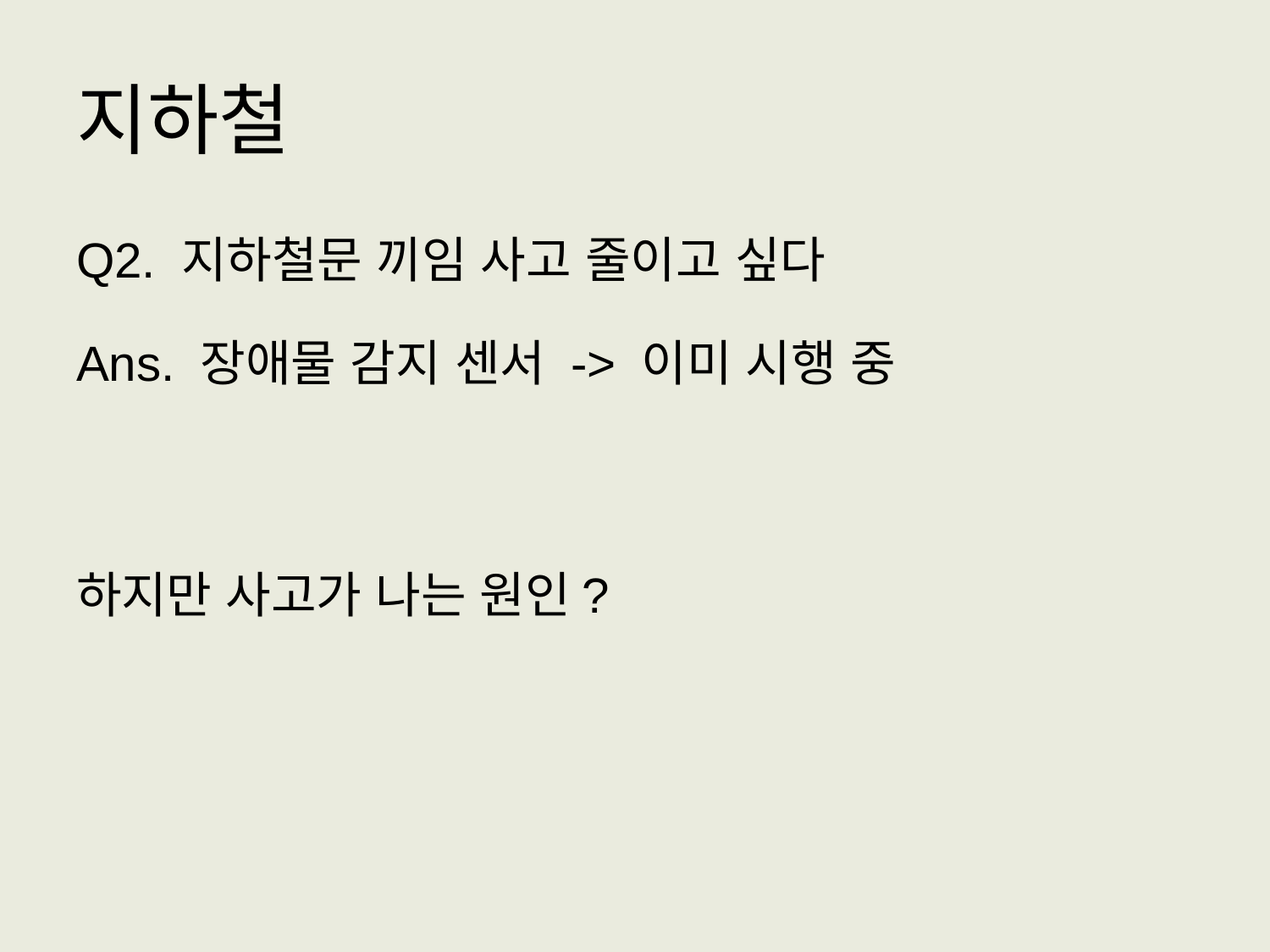

# 지하철
Q2. 지하철문 끼임 사고 줄이고 싶다

Ans. 장애물 감지 센서 -> 이미 시행 중

하지만 사고가 나는 원인?